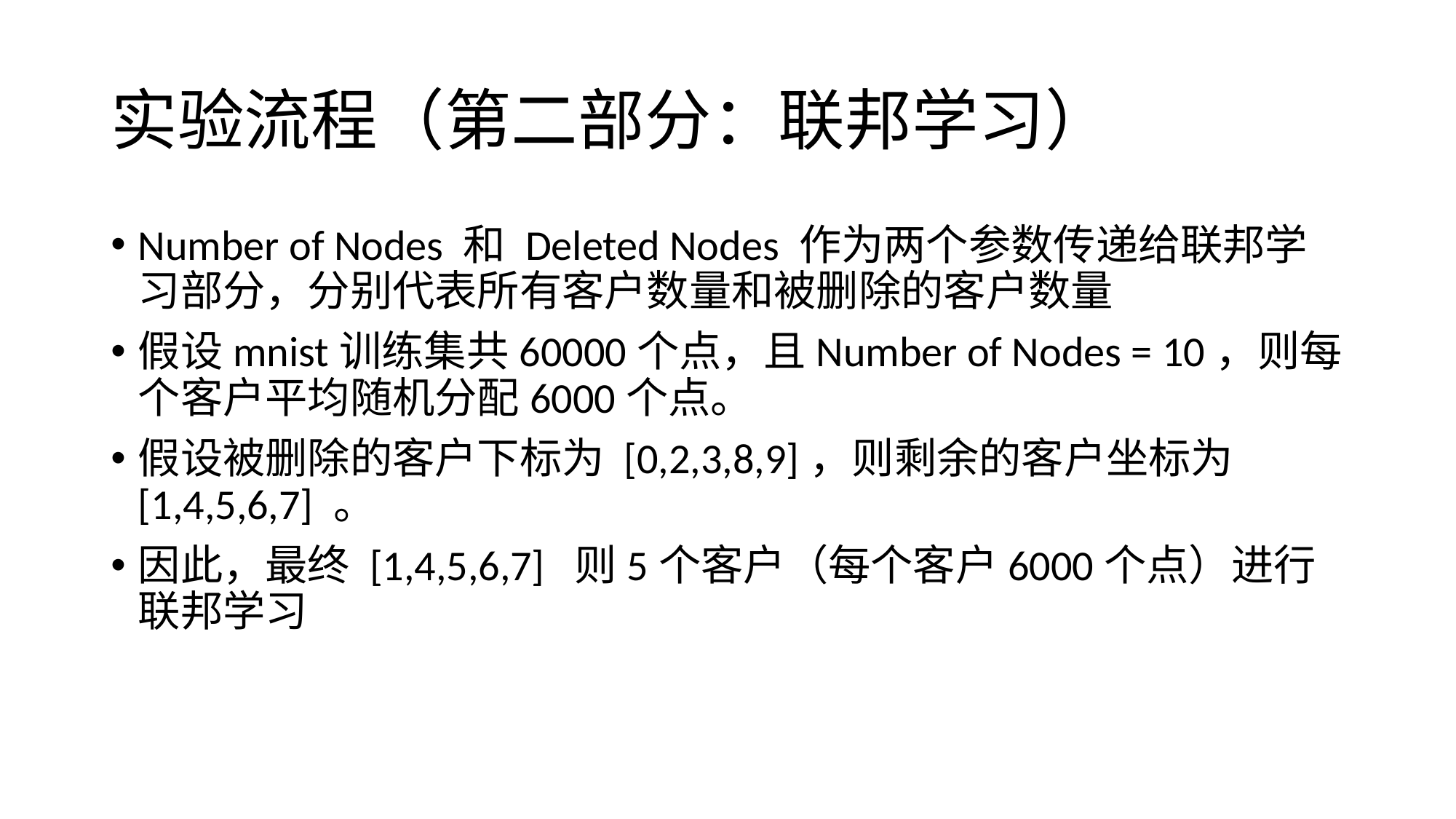

# 实验流程（第二部分：联邦学习）
Number of Nodes 和 Deleted Nodes 作为两个参数传递给联邦学习部分，分别代表所有客户数量和被删除的客户数量
假设mnist训练集共60000个点，且Number of Nodes = 10，则每个客户平均随机分配6000个点。
假设被删除的客户下标为 [0,2,3,8,9]，则剩余的客户坐标为[1,4,5,6,7] 。
因此，最终 [1,4,5,6,7]  则5个客户（每个客户6000个点）进行联邦学习